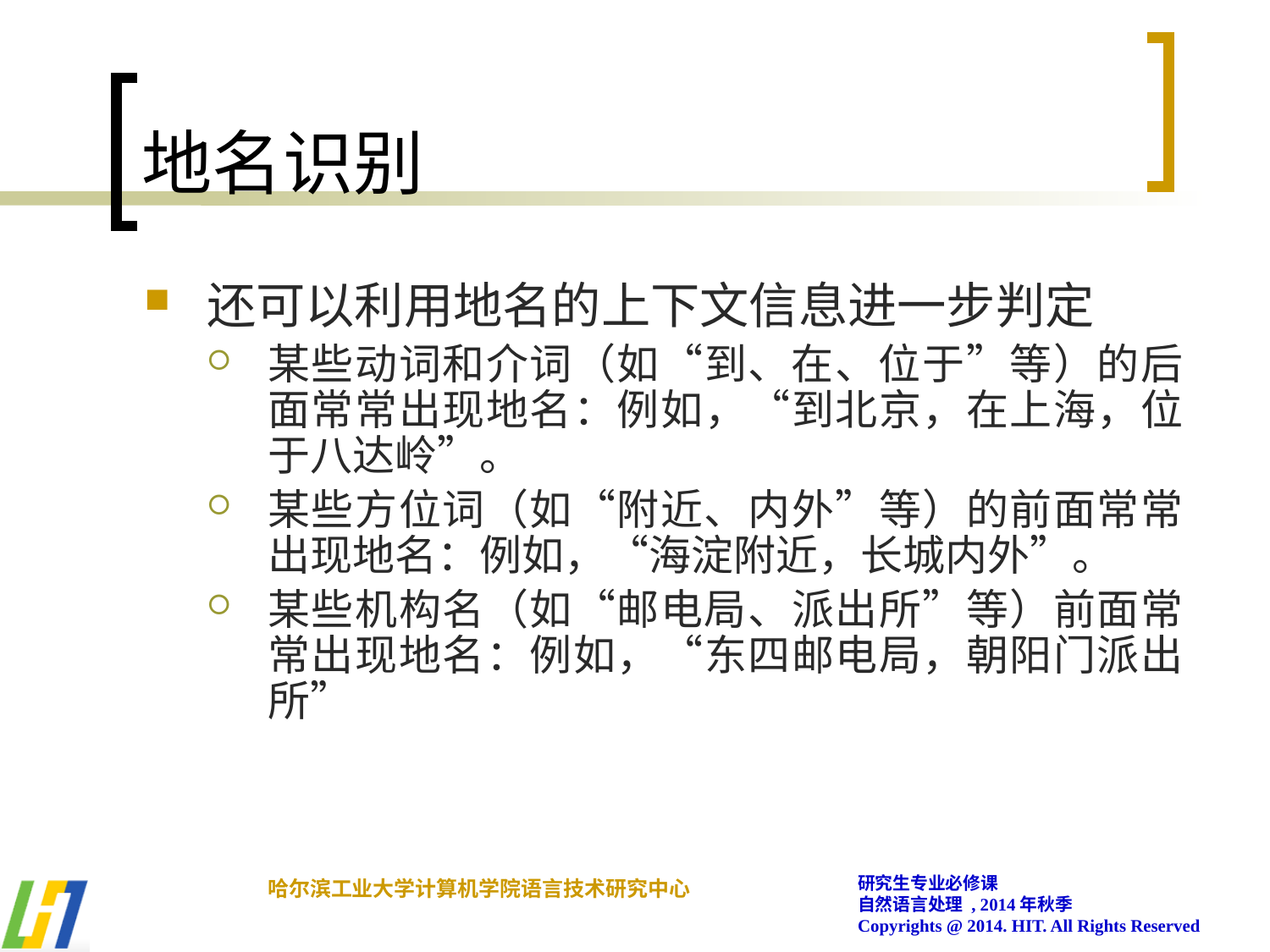

# 地名识别
还可以利用地名的上下文信息进一步判定
某些动词和介词（如“到、在、位于”等）的后面常常出现地名：例如，“到北京，在上海，位于八达岭”。
某些方位词（如“附近、内外”等）的前面常常出现地名：例如，“海淀附近，长城内外”。
某些机构名（如“邮电局、派出所”等）前面常常出现地名：例如，“东四邮电局，朝阳门派出所”

研究生专业必修课
自然语言处理 , 2014年秋季
Copyrights @ 2014. HIT. All Rights Reserved
哈尔滨工业大学计算机学院语言技术研究中心